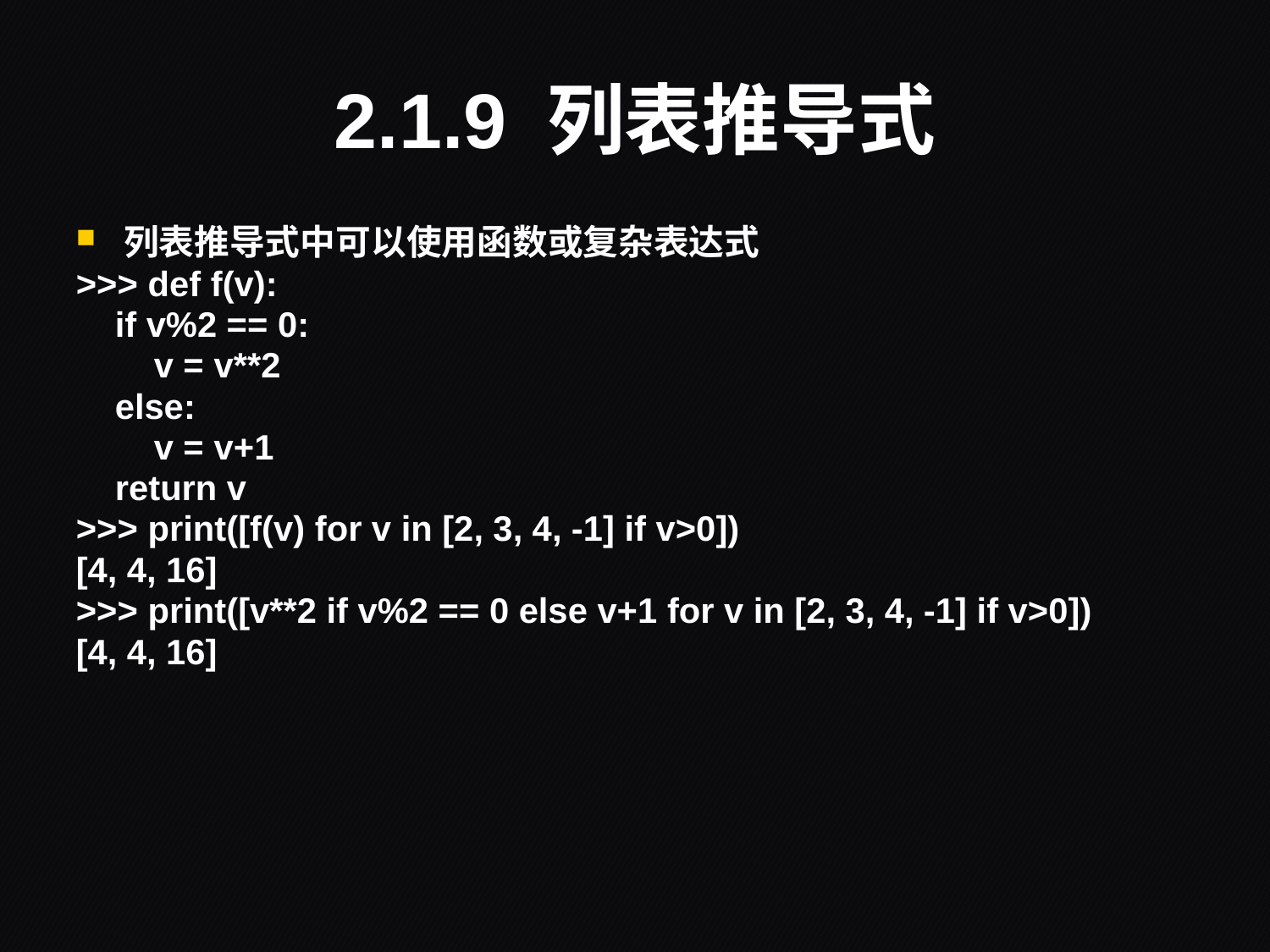

# 2.1.9 列表推导式
列表推导式中可以使用函数或复杂表达式
>>> def f(v):
    if v%2 == 0:
        v = v**2
    else:
        v = v+1
    return v
>>> print([f(v) for v in [2, 3, 4, -1] if v>0])
[4, 4, 16]
>>> print([v**2 if v%2 == 0 else v+1 for v in [2, 3, 4, -1] if v>0])
[4, 4, 16]